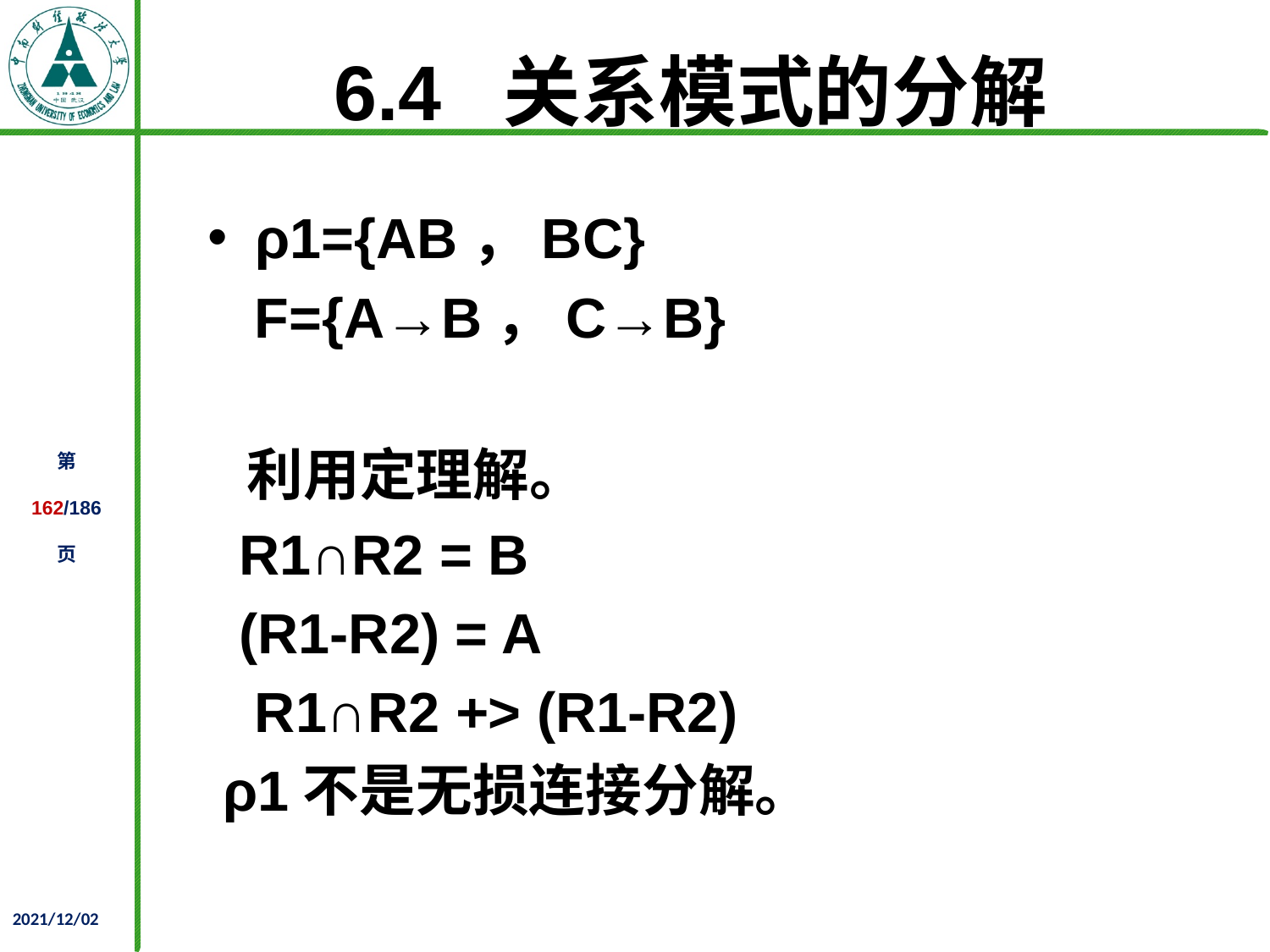

# 6.4  关系模式的分解
ρ1={AB，BC}
   F={A→B，C→B}

  利用定理解。
  R1∩R2 = B
  (R1-R2) = A
   R1∩R2 +> (R1-R2)
 ρ1不是无损连接分解。

2021/12/02